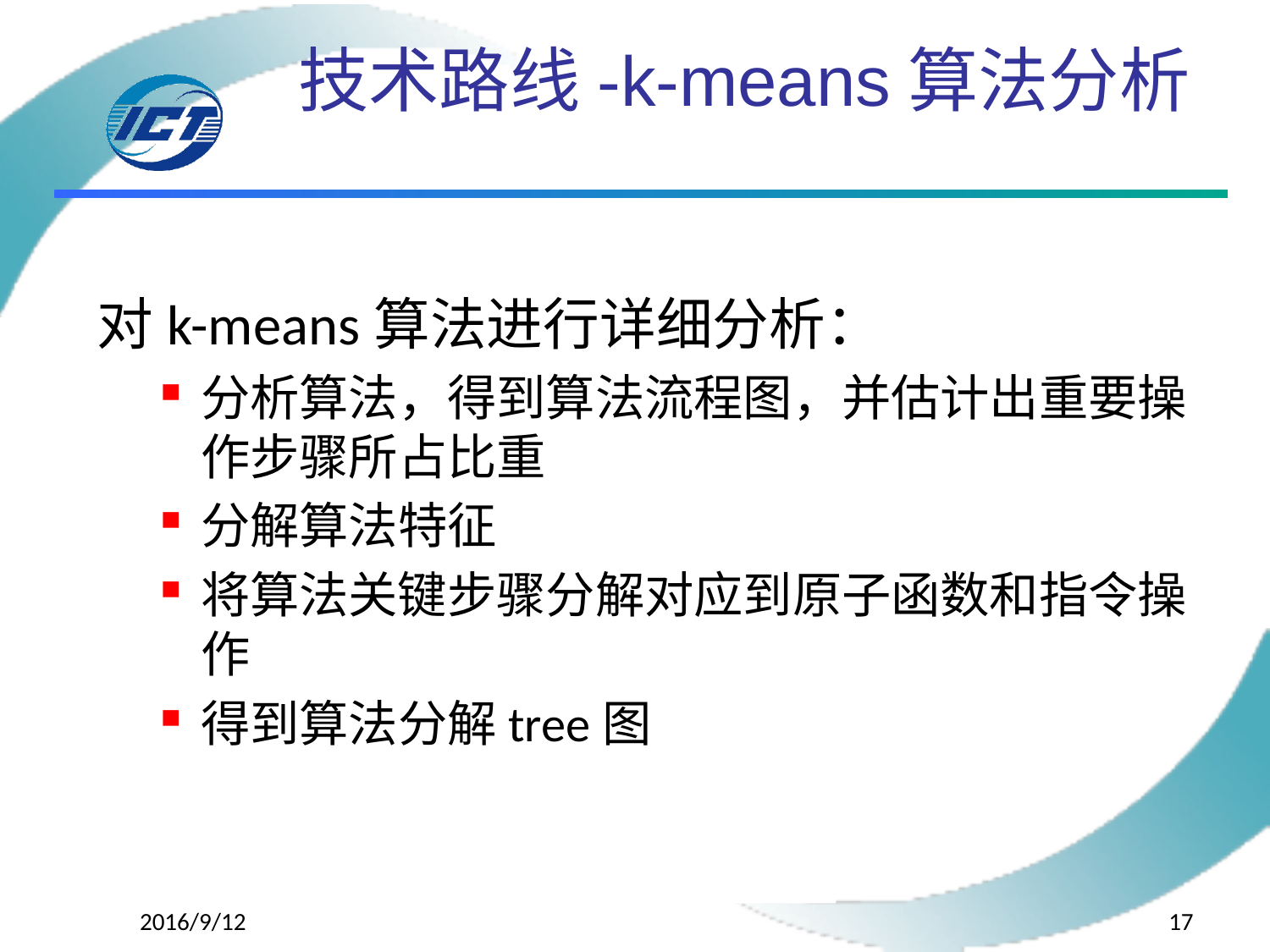

# 技术路线-k-means算法分析
对k-means算法进行详细分析：
分析算法，得到算法流程图，并估计出重要操作步骤所占比重
分解算法特征
将算法关键步骤分解对应到原子函数和指令操作
得到算法分解tree图
2016/9/12
17